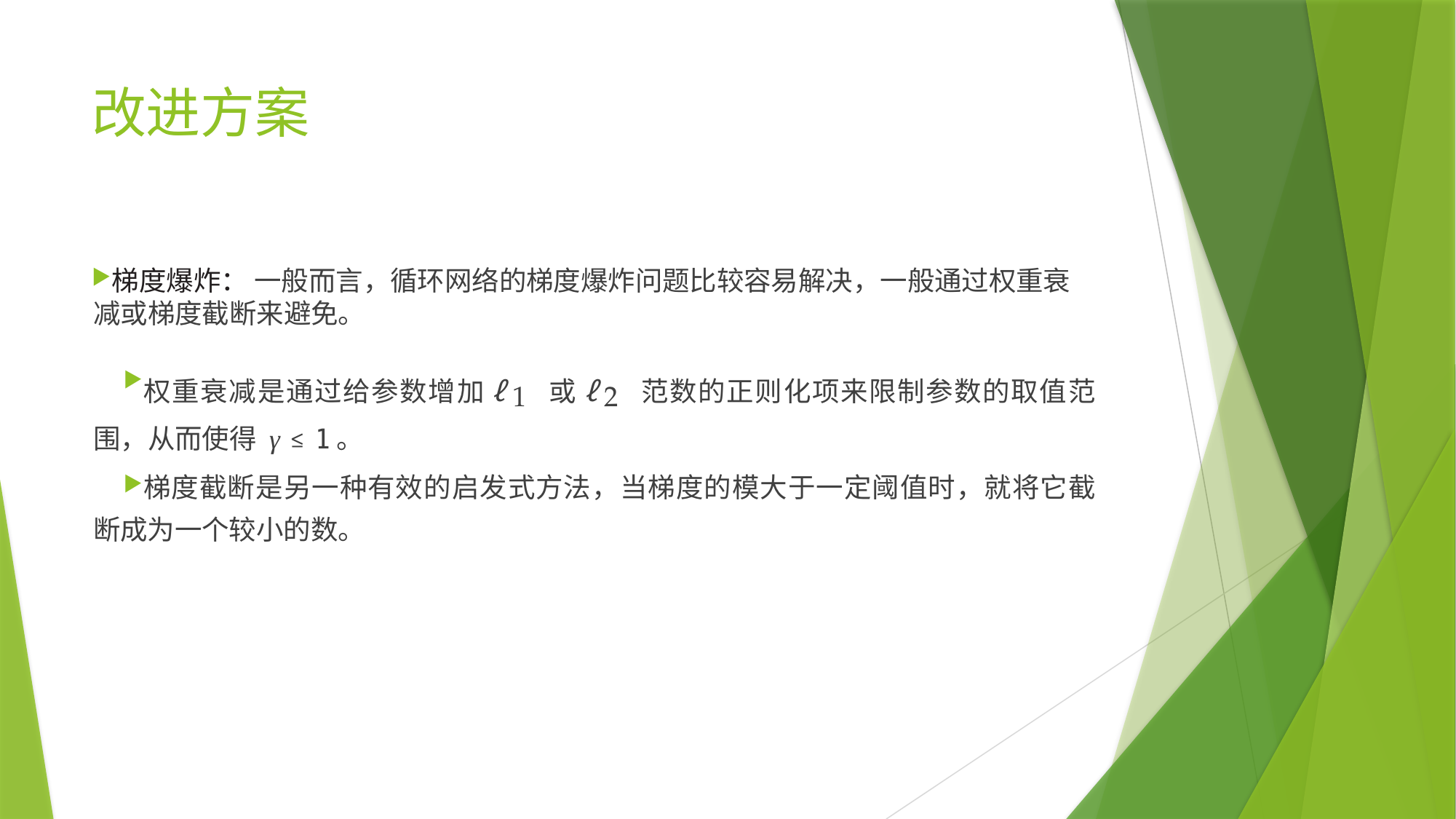

# 改进方案
梯度爆炸： 一般而言，循环网络的梯度爆炸问题比较容易解决，一般通过权重衰减或梯度截断来避免。
权重衰减是通过给参数增加 ℓ1 或 ℓ2 范数的正则化项来限制参数的取值范 围，从而使得 γ ≤ 1。
梯度截断是另一种有效的启发式方法，当梯度的模大于一定阈值时，就将它截断成为一个较小的数。